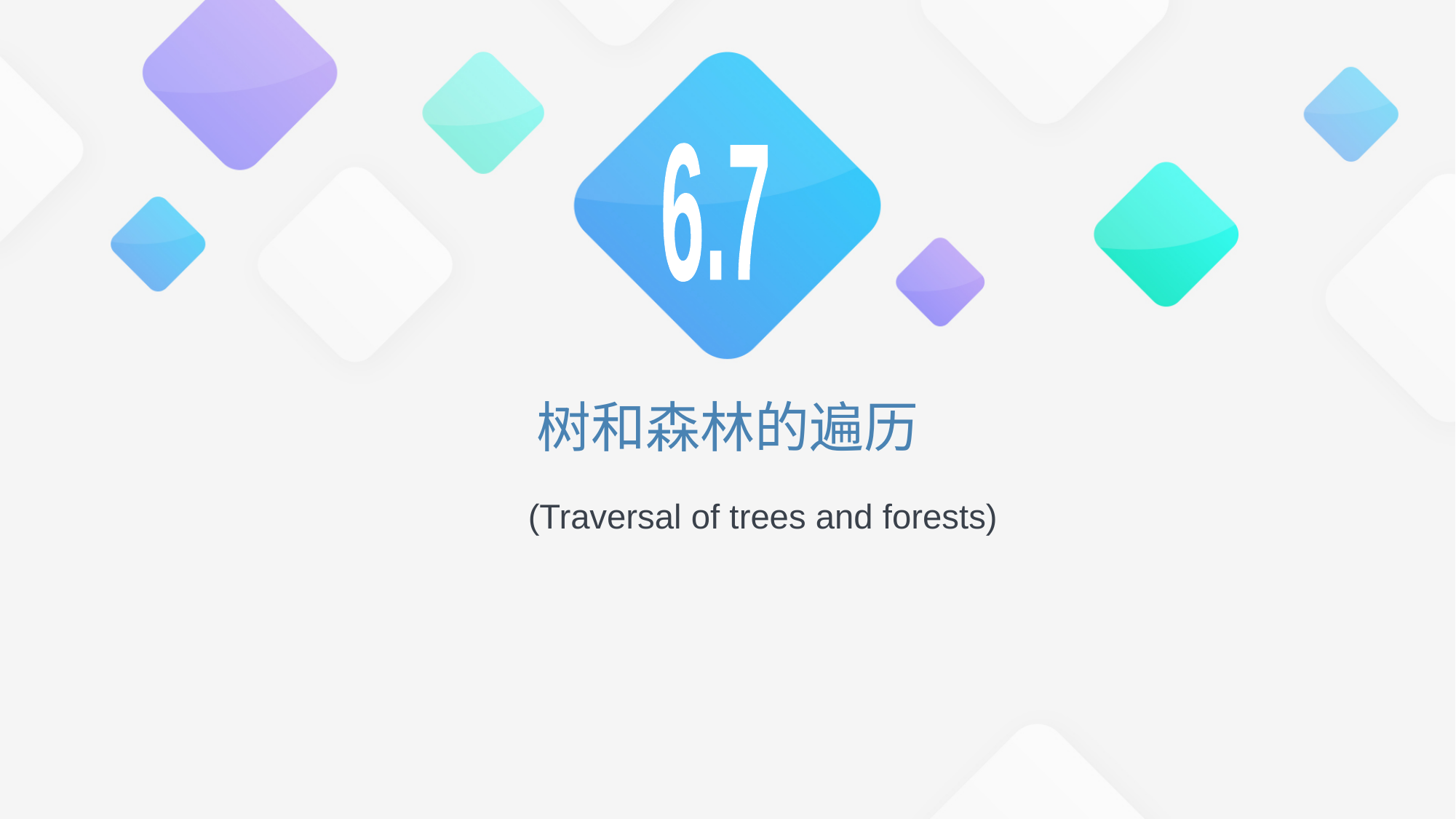

6.7

# 树和森林的遍历
(Traversal of trees and forests)